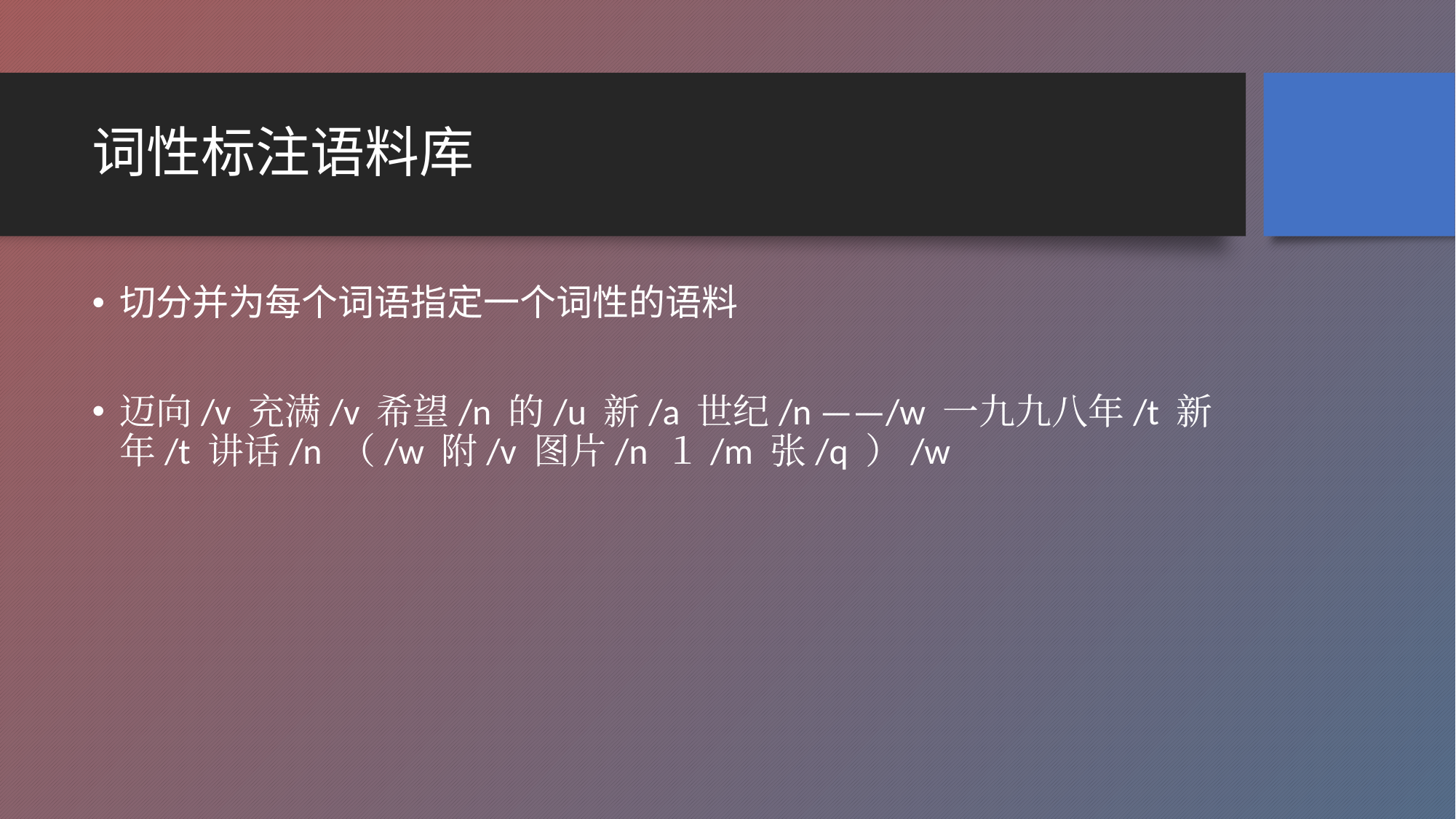

# 词性标注语料库
切分并为每个词语指定一个词性的语料

迈向/v 充满/v 希望/n 的/u 新/a 世纪/n ——/w 一九九八年/t 新年/t 讲话/n （/w 附/v 图片/n １/m 张/q ）/w